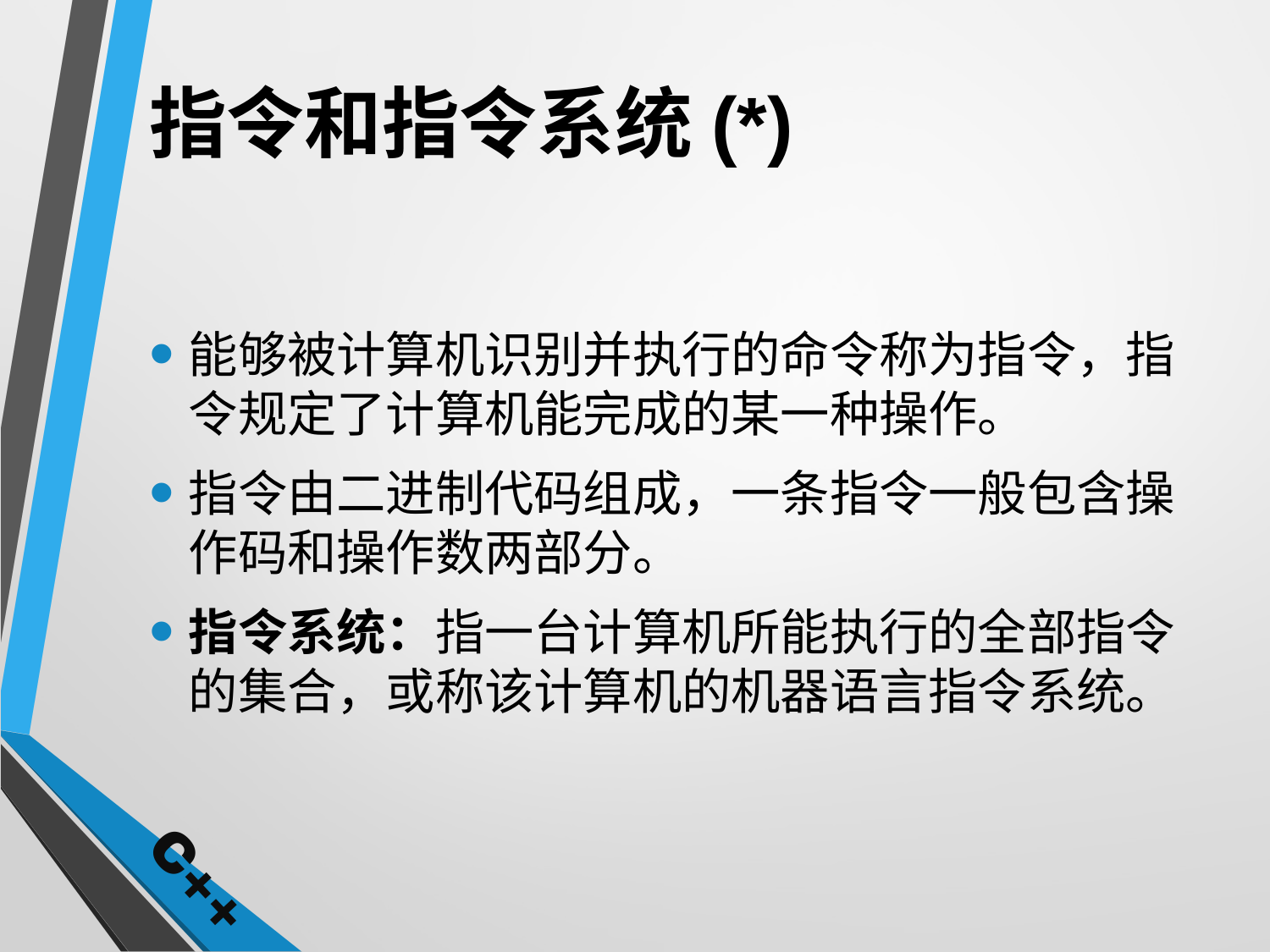

# 指令和指令系统(*)

能够被计算机识别并执行的命令称为指令，指令规定了计算机能完成的某一种操作。
指令由二进制代码组成，一条指令一般包含操作码和操作数两部分。
指令系统：指一台计算机所能执行的全部指令的集合，或称该计算机的机器语言指令系统。